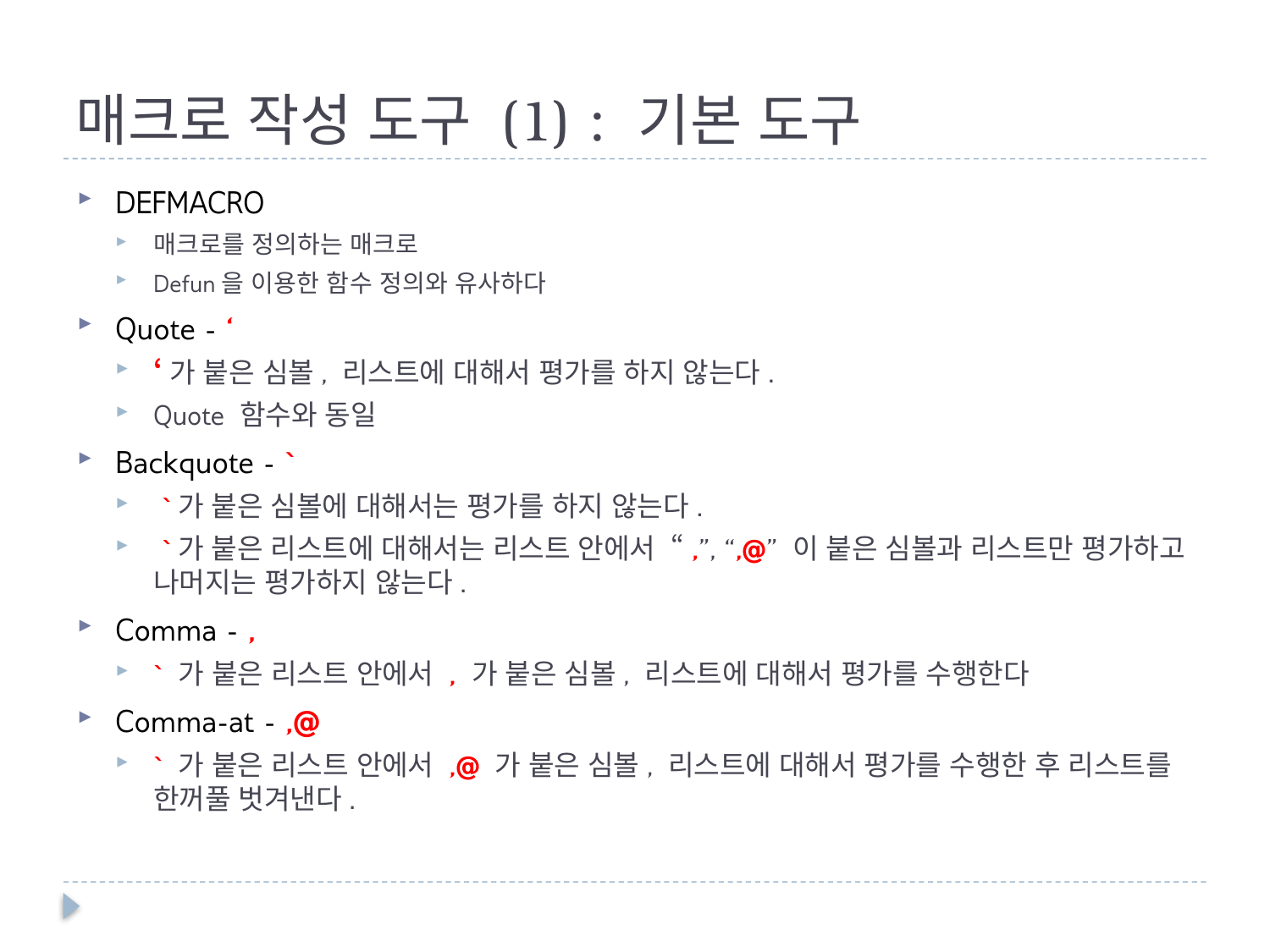

# 매크로 작성 도구 (1) : 기본 도구
DEFMACRO
매크로를 정의하는 매크로
Defun을 이용한 함수 정의와 유사하다
Quote - ‘
‘가 붙은 심볼, 리스트에 대해서 평가를 하지 않는다.
Quote 함수와 동일
Backquote - `
 `가 붙은 심볼에 대해서는 평가를 하지 않는다.
 `가 붙은 리스트에 대해서는 리스트 안에서  “,”, “,@” 이 붙은 심볼과 리스트만 평가하고 나머지는 평가하지 않는다.
Comma - ,
` 가 붙은 리스트 안에서 , 가 붙은 심볼, 리스트에 대해서 평가를 수행한다
Comma-at - ,@
` 가 붙은 리스트 안에서 ,@ 가 붙은 심볼, 리스트에 대해서 평가를 수행한 후 리스트를 한꺼풀 벗겨낸다.